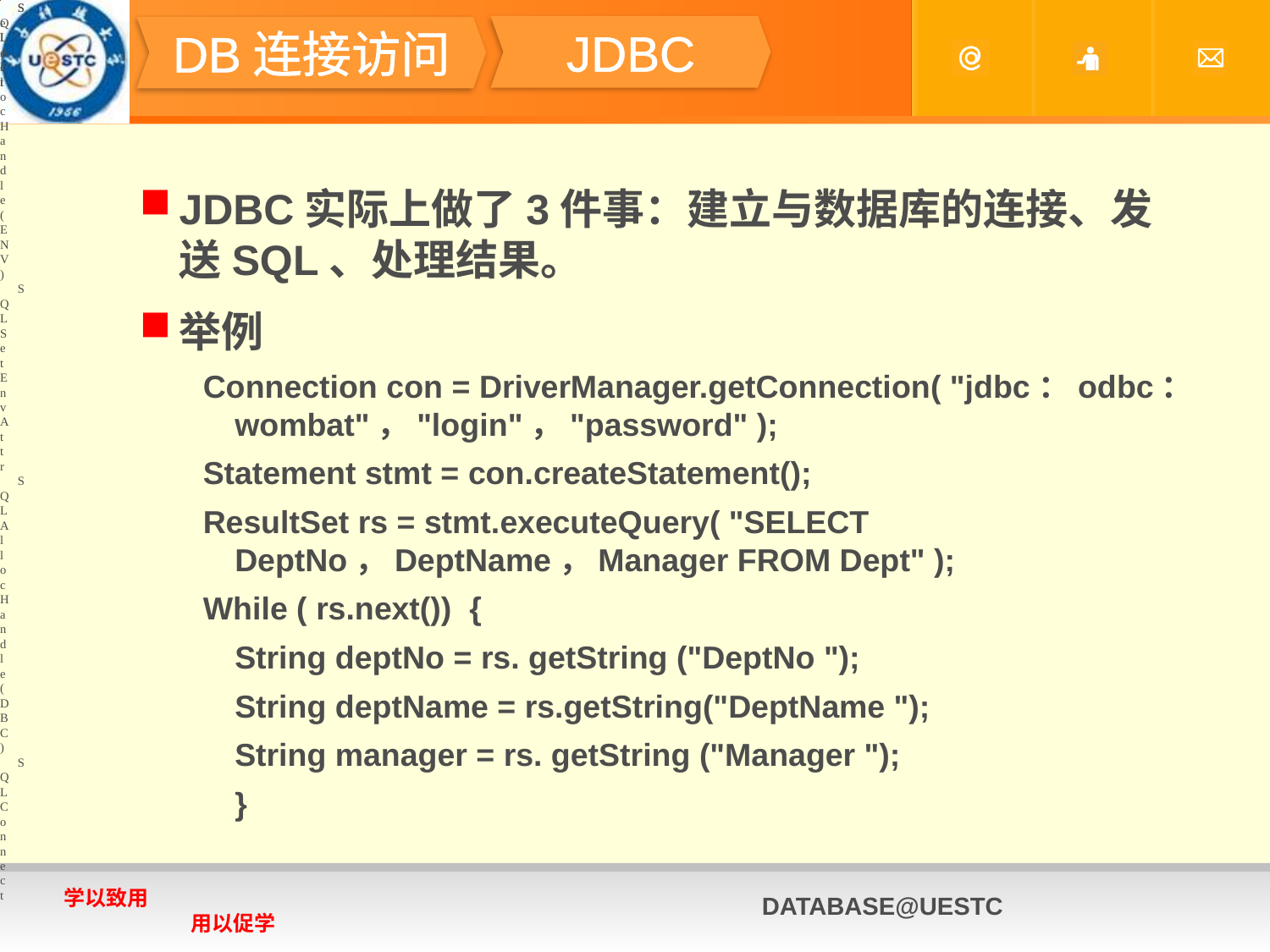

SQLAllocHandle(ENV)
SQLSetEnvAttr
SQLAllocHandle(DBC)
SQLConnect

Select

#
JDBC
DB连接访问
JDBC实际上做了3件事：建立与数据库的连接、发送SQL、处理结果。
举例
Connection con = DriverManager.getConnection( "jdbc：odbc：wombat"，"login"，"password" );
Statement stmt = con.createStatement();
ResultSet rs = stmt.executeQuery( "SELECT DeptNo，DeptName，Manager FROM Dept" );
While ( rs.next())  {
	String deptNo = rs. getString ("DeptNo ");
	String deptName = rs.getString("DeptName ");
	String manager = rs. getString ("Manager ");
	}